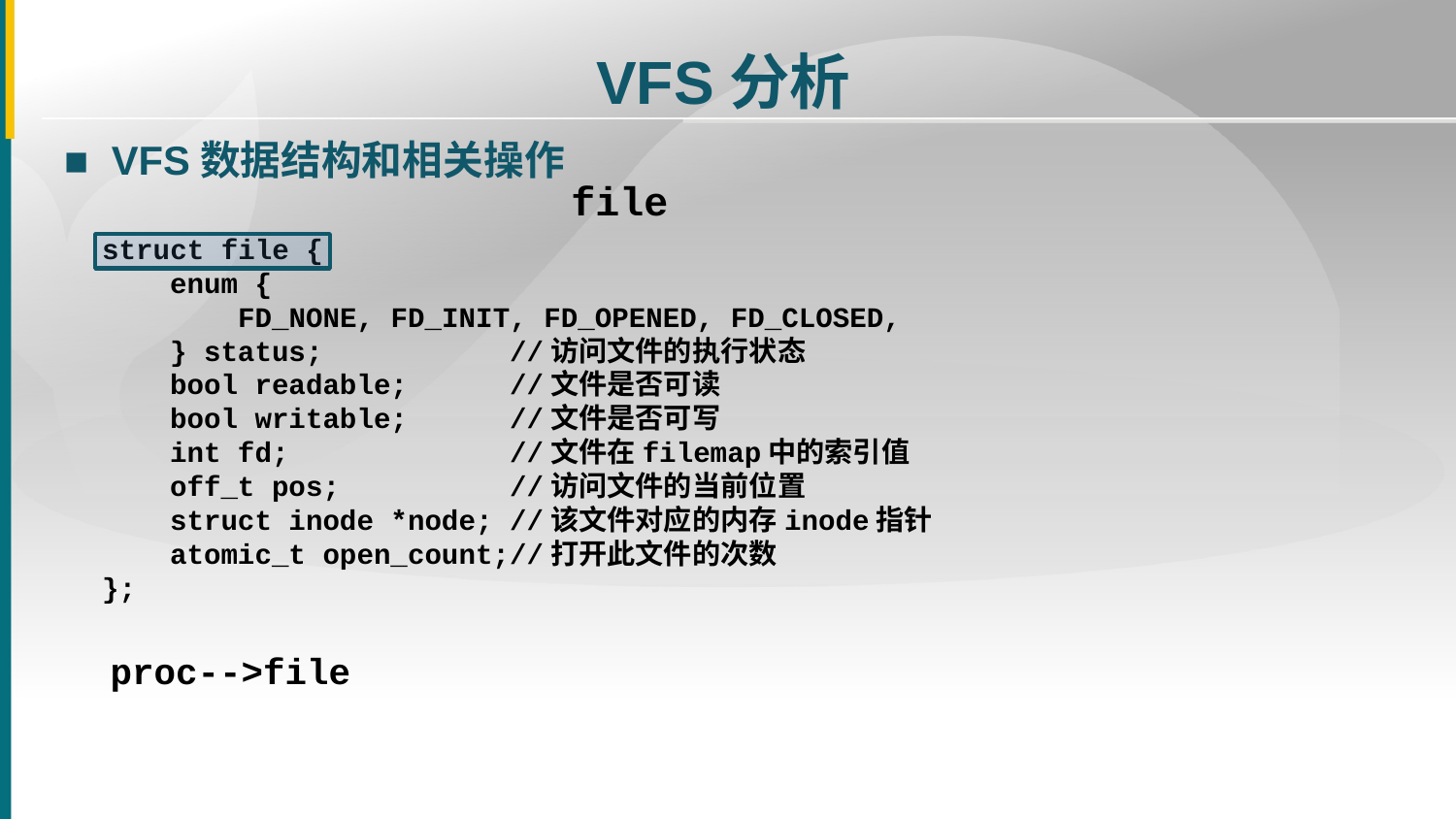

VFS分析
■
VFS数据结构和相关操作
file
struct file {
    enum {
        FD_NONE, FD_INIT, FD_OPENED, FD_CLOSED,
    } status;           //访问文件的执行状态
    bool readable;      //文件是否可读
    bool writable;      //文件是否可写
    int fd;             //文件在filemap中的索引值
    off_t pos;          //访问文件的当前位置
    struct inode *node; //该文件对应的内存inode指针
    atomic_t open_count;//打开此文件的次数
};

proc-->file